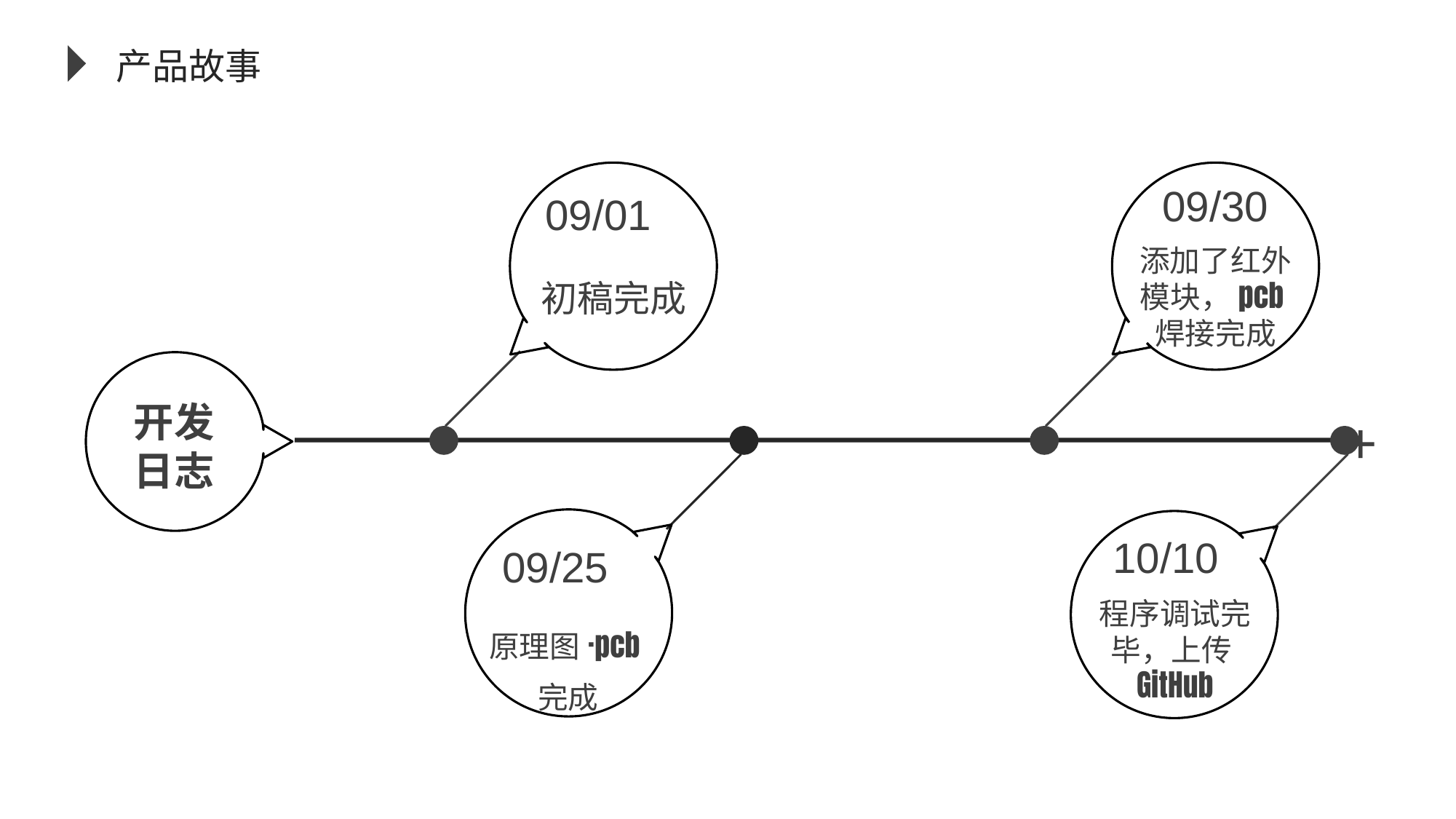

产品故事

09/30
09/01
添加了红外模块，pcb焊接完成
初稿完成

开发
日志

+

10/10
09/25
程序调试完毕，上传GitHub
原理图·pcb完成